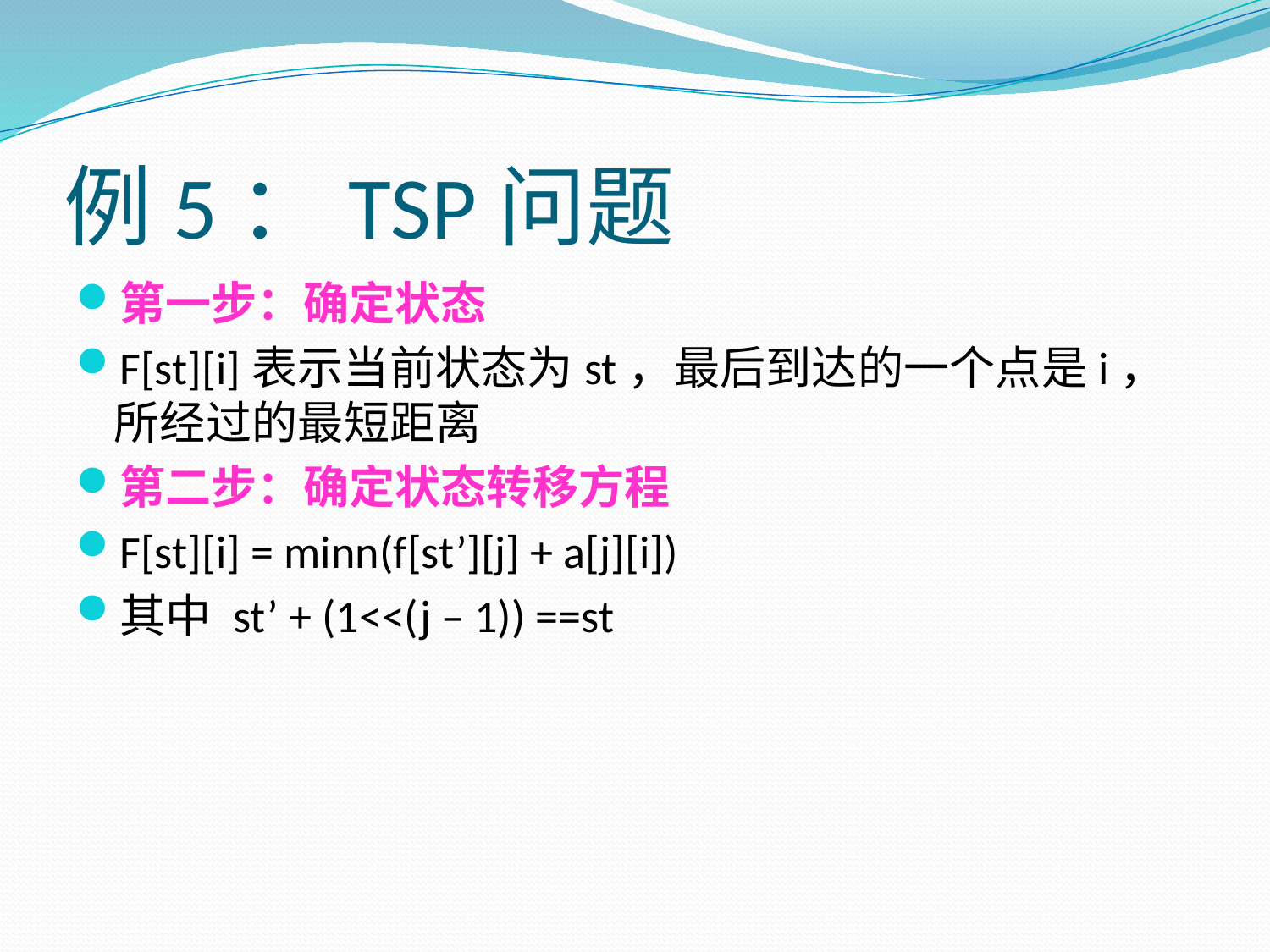

# 例5：TSP问题
第一步：确定状态
F[st][i]表示当前状态为st，最后到达的一个点是i，所经过的最短距离
第二步：确定状态转移方程
F[st][i] = minn(f[st’][j] + a[j][i])
其中 st’ + (1<<(j – 1)) ==st